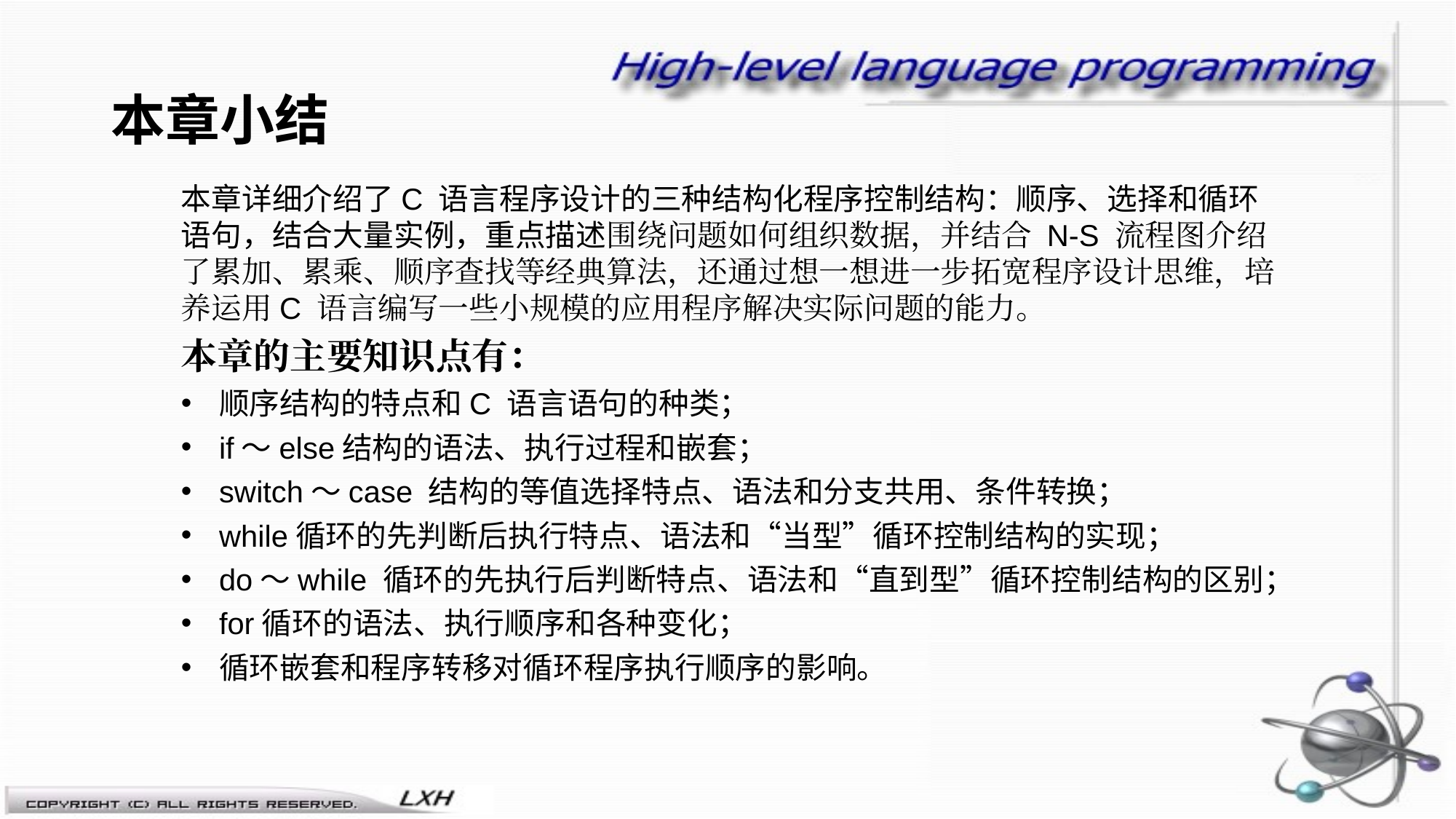

本章小结
本章详细介绍了C 语言程序设计的三种结构化程序控制结构：顺序、选择和循环语句，结合大量实例，重点描述围绕问题如何组织数据，并结合 N-S 流程图介绍了累加、累乘、顺序查找等经典算法，还通过想一想进一步拓宽程序设计思维，培养运用C 语言编写一些小规模的应用程序解决实际问题的能力。
本章的主要知识点有：
顺序结构的特点和C 语言语句的种类；
if～else结构的语法、执行过程和嵌套；
switch～case 结构的等值选择特点、语法和分支共用、条件转换；
while循环的先判断后执行特点、语法和“当型”循环控制结构的实现；
do～while 循环的先执行后判断特点、语法和“直到型”循环控制结构的区别；
for循环的语法、执行顺序和各种变化；
循环嵌套和程序转移对循环程序执行顺序的影响。